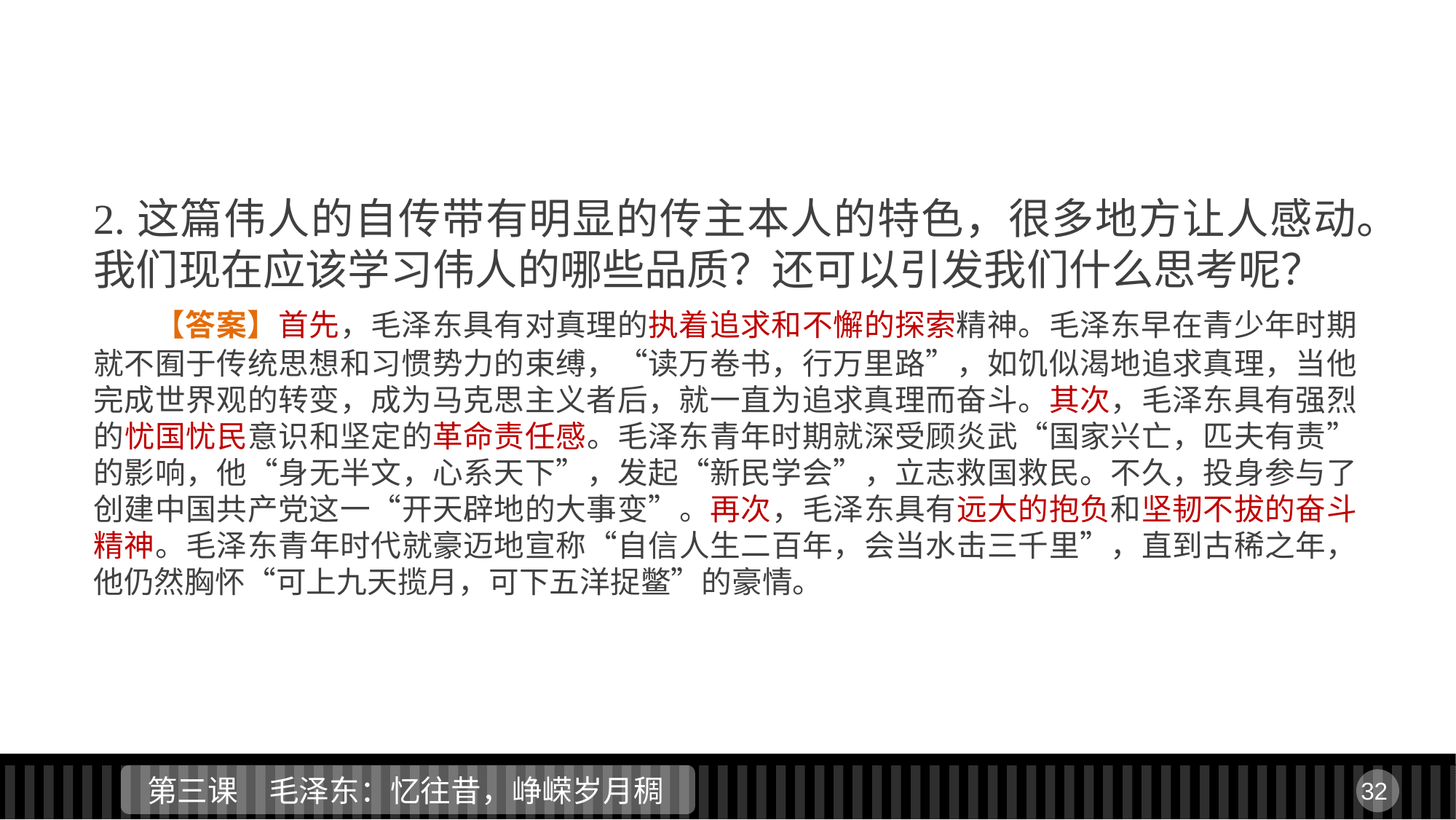

2.这篇伟人的自传带有明显的传主本人的特色，很多地方让人感动。我们现在应该学习伟人的哪些品质？还可以引发我们什么思考呢？
     【答案】首先，毛泽东具有对真理的执着追求和不懈的探索精神。毛泽东早在青少年时期就不囿于传统思想和习惯势力的束缚，“读万卷书，行万里路”，如饥似渴地追求真理，当他完成世界观的转变，成为马克思主义者后，就一直为追求真理而奋斗。其次，毛泽东具有强烈的忧国忧民意识和坚定的革命责任感。毛泽东青年时期就深受顾炎武“国家兴亡，匹夫有责”的影响，他“身无半文，心系天下”，发起“新民学会”，立志救国救民。不久，投身参与了创建中国共产党这一“开天辟地的大事变”。再次，毛泽东具有远大的抱负和坚韧不拔的奋斗精神。毛泽东青年时代就豪迈地宣称“自信人生二百年，会当水击三千里”，直到古稀之年，他仍然胸怀“可上九天揽月，可下五洋捉鳖”的豪情。